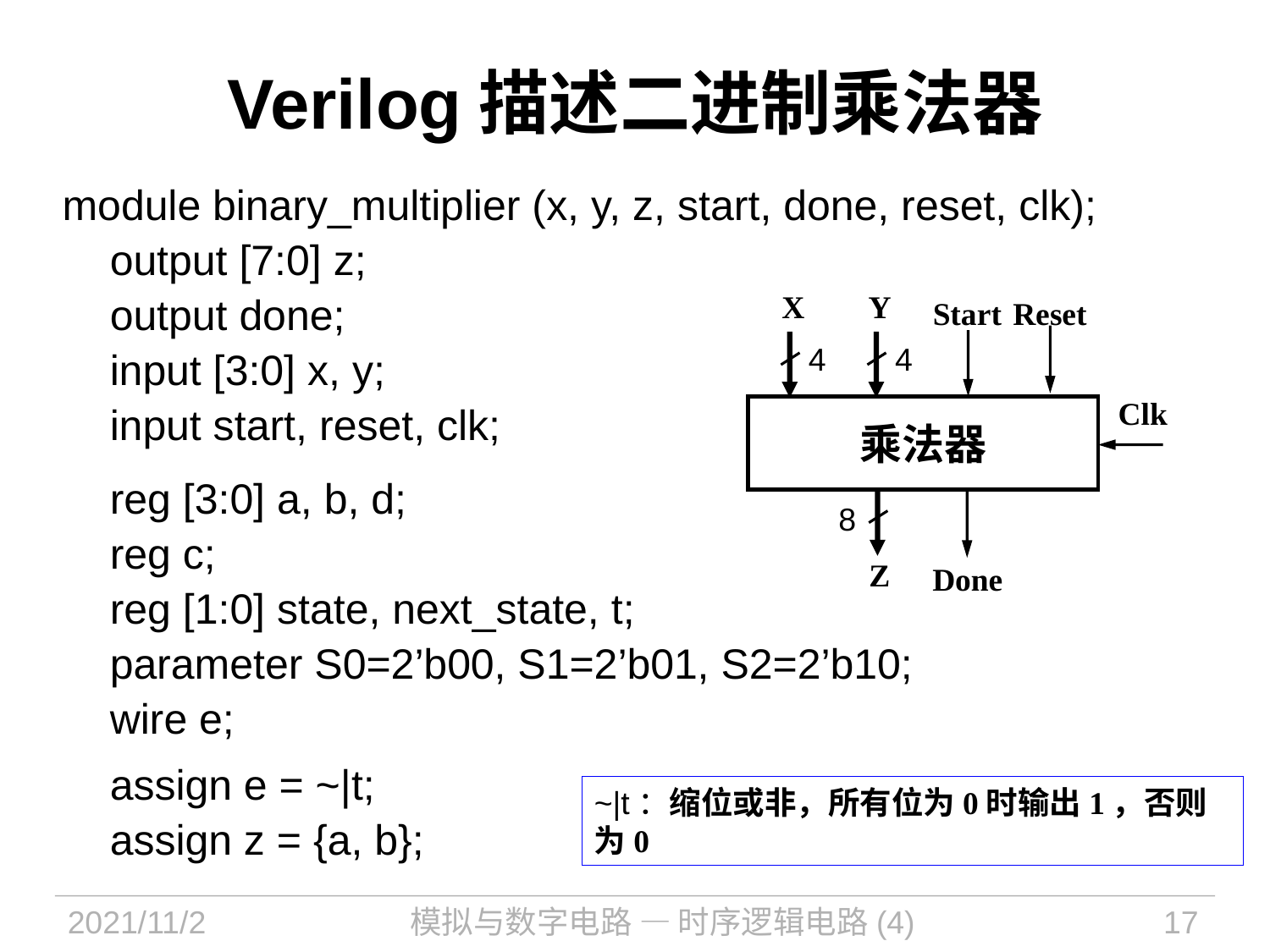

# Verilog描述二进制乘法器
module binary_multiplier (x, y, z, start, done, reset, clk);
	output [7:0] z;
	output done;
	input [3:0] x, y;
	input start, reset, clk;

	reg [3:0] a, b, d;
	reg c;
	reg [1:0] state, next_state, t;
	parameter S0=2’b00, S1=2’b01, S2=2’b10;
	wire e;

	assign e = ~|t;
	assign z = {a, b};
Start
Reset
X
Y

4
4

Clk
乘法器

8

Done
Z
~|t：缩位或非，所有位为0时输出1，否则为0
2021/11/2
模拟与数字电路 — 时序逻辑电路(4)
17